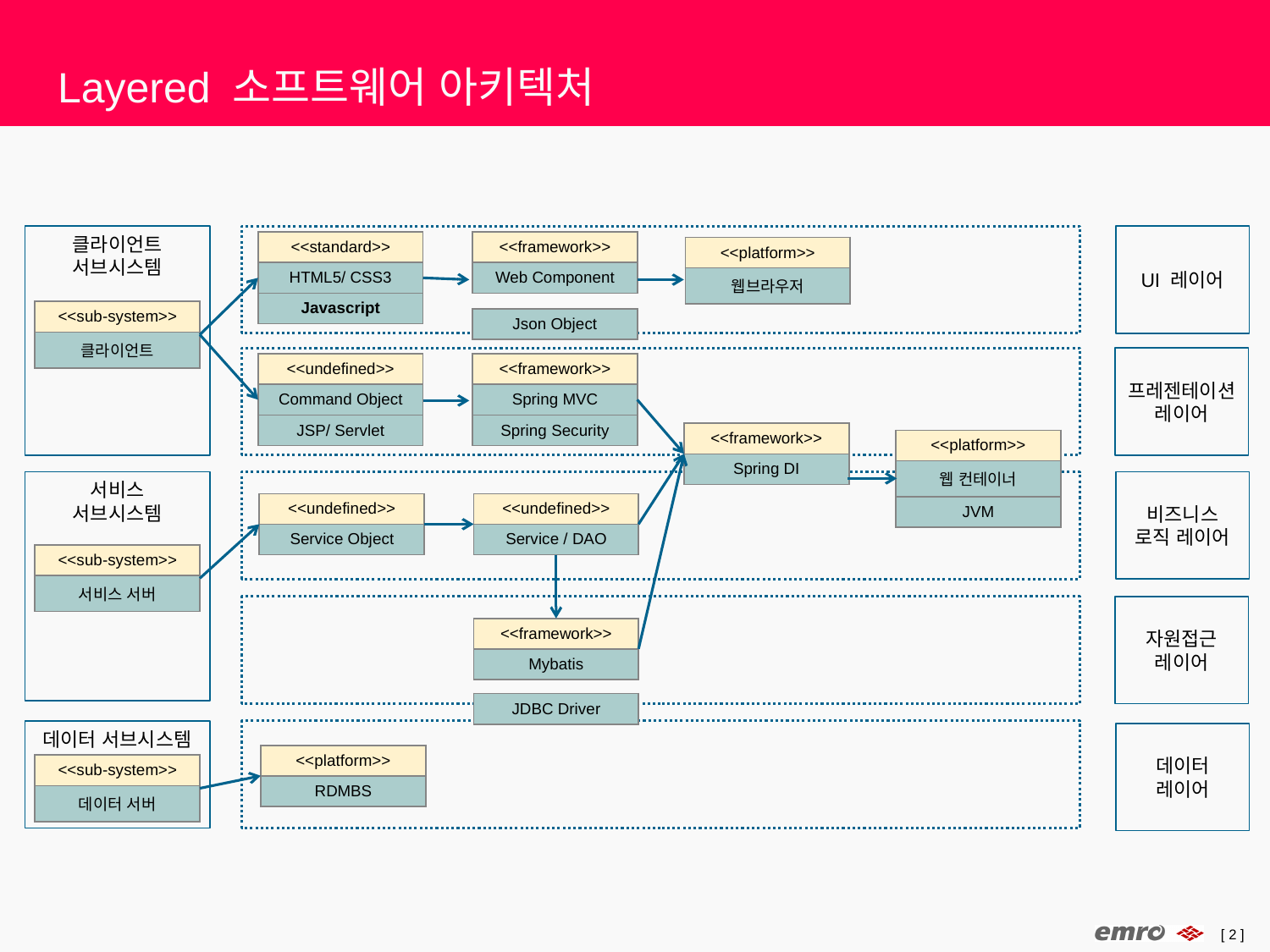

Layered 소프트웨어 아키텍처
클라이언트
서브시스템
UI 레이어

| <<standard>> |
| --- |
| HTML5/ CSS3 |
| Javascript |
| <<framework>> |
| --- |
| Web Component |
| <<platform>> |
| --- |
| 웹브라우저 |
| <<sub-system>> |
| --- |
| 클라이언트 |
| Json Object |
| --- |
프레젠테이션 레이어

| <<undefined>> |
| --- |
| Command Object |
| JSP/ Servlet |
| <<framework>> |
| --- |
| Spring MVC |
| Spring Security |
| <<framework>> |
| --- |
| Spring DI |
| <<platform>> |
| --- |
| 웹 컨테이너 |
| JVM |
비즈니스
로직 레이어
서비스
서브시스템

| <<undefined>> |
| --- |
| Service Object |
| <<undefined>> |
| --- |
| Service / DAO |
| <<sub-system>> |
| --- |
| 서비스 서버 |
자원접근
레이어

| <<framework>> |
| --- |
| Mybatis |
| JDBC Driver |
| --- |
데이터 서브시스템

데이터
레이어
| <<platform>> |
| --- |
| RDMBS |
| <<sub-system>> |
| --- |
| 데이터 서버 |